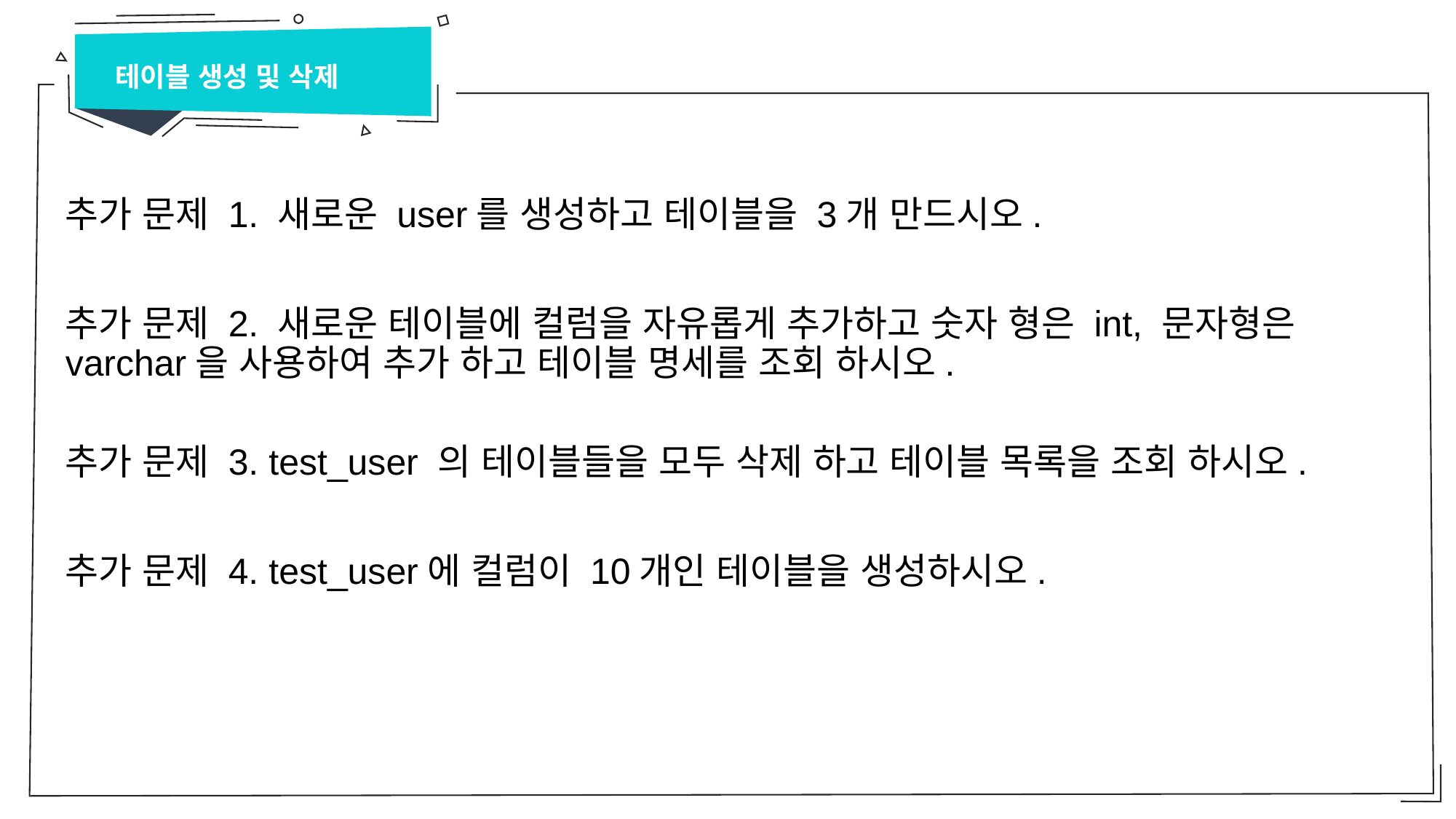

테이블 생성 및 삭제
추가 문제 1. 새로운 user를 생성하고 테이블을 3개 만드시오.

추가 문제 2. 새로운 테이블에 컬럼을 자유롭게 추가하고 숫자 형은 int, 문자형은 varchar을 사용하여 추가 하고 테이블 명세를 조회 하시오.

추가 문제 3. test_user 의 테이블들을 모두 삭제 하고 테이블 목록을 조회 하시오.

추가 문제 4. test_user에 컬럼이 10개인 테이블을 생성하시오.